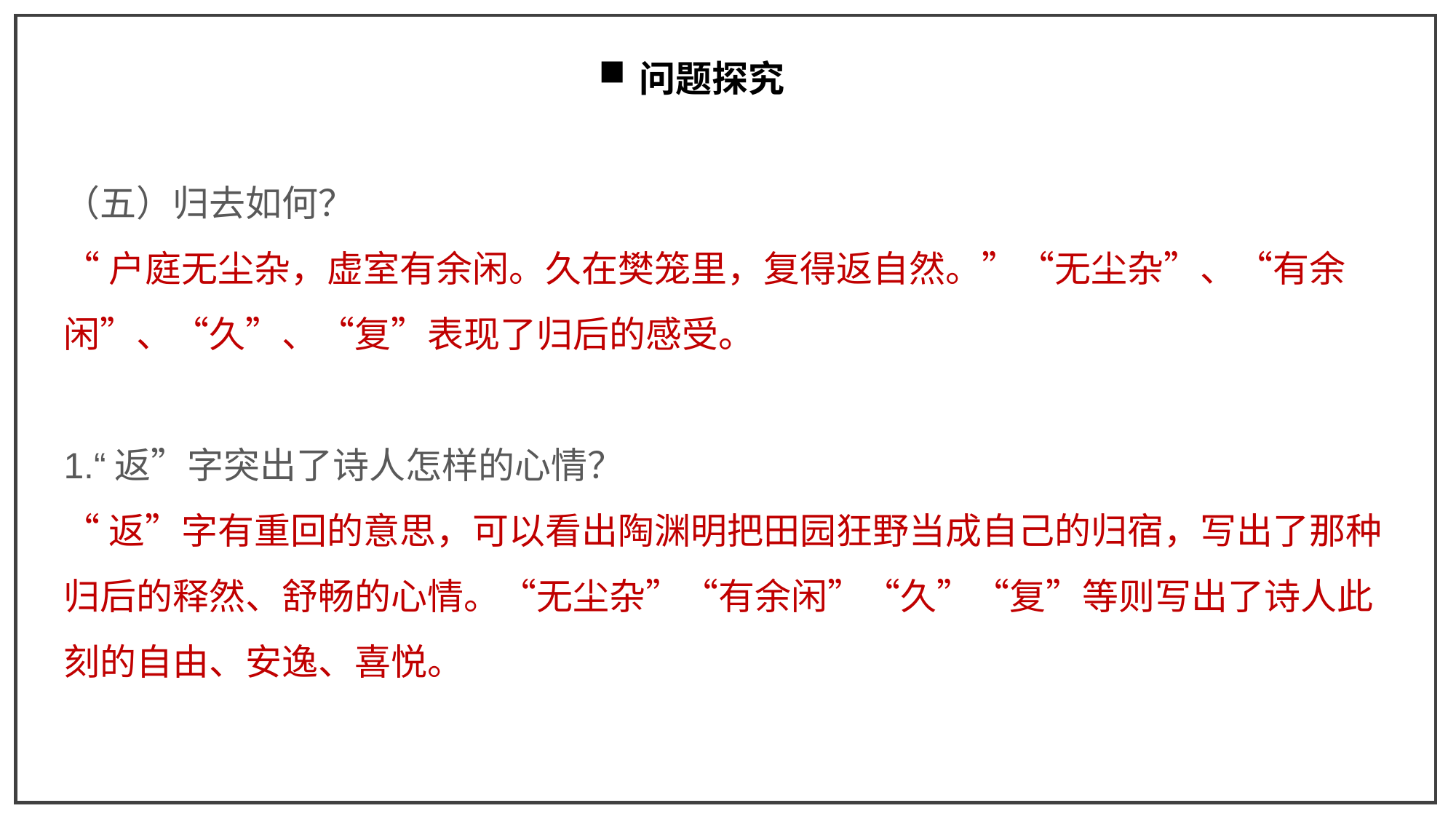

问题探究
（五）归去如何？
“户庭无尘杂，虚室有余闲。久在樊笼里，复得返自然。”“无尘杂”、“有余闲”、“久”、“复”表现了归后的感受。

1.“返”字突出了诗人怎样的心情？
“返”字有重回的意思，可以看出陶渊明把田园狂野当成自己的归宿，写出了那种归后的释然、舒畅的心情。“无尘杂”“有余闲”“久”“复”等则写出了诗人此刻的自由、安逸、喜悦。